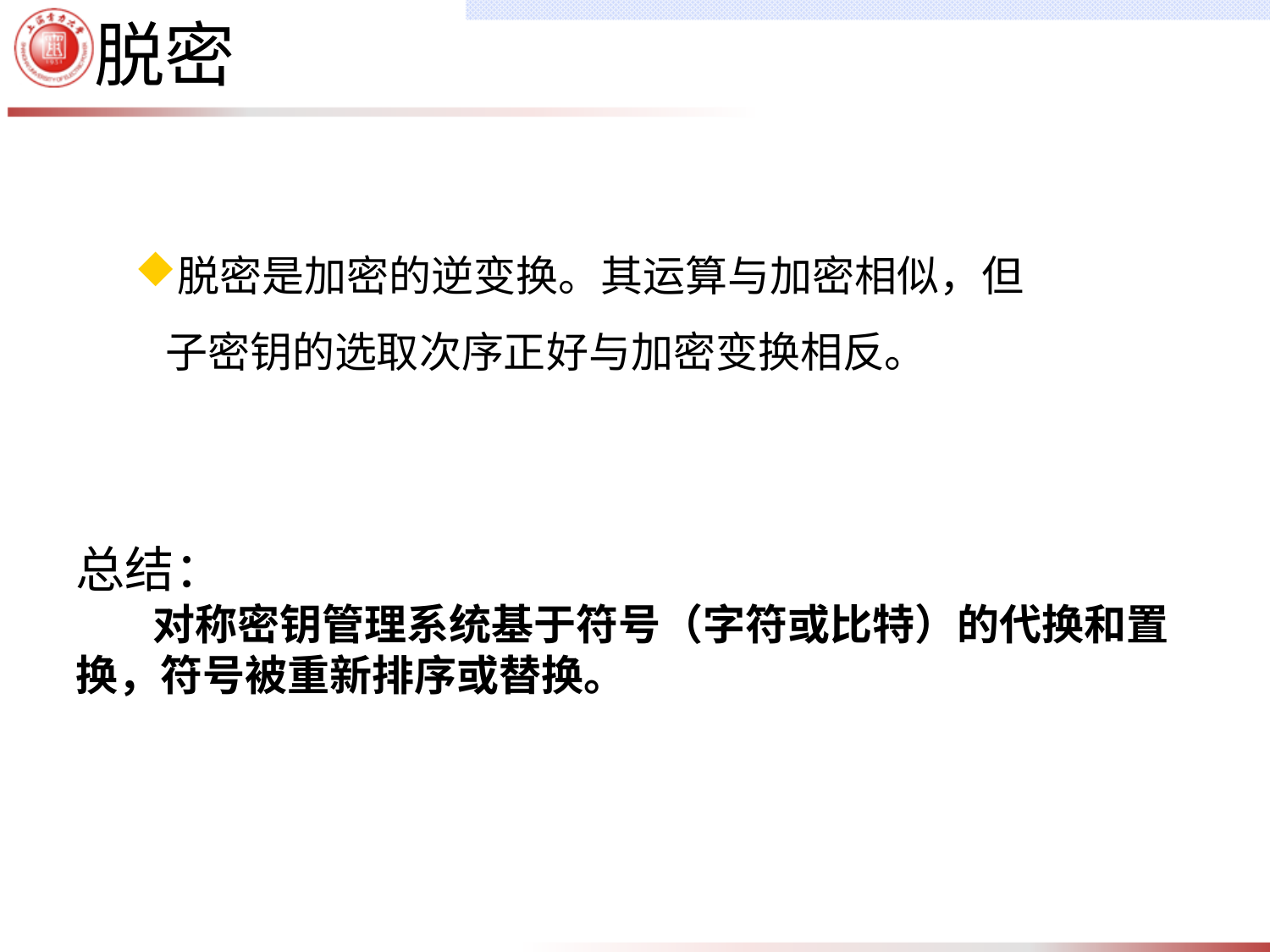

脱密

脱密是加密的逆变换。其运算与加密相似，但子密钥的选取次序正好与加密变换相反。
总结：
       对称密钥管理系统基于符号（字符或比特）的代换和置换，符号被重新排序或替换。